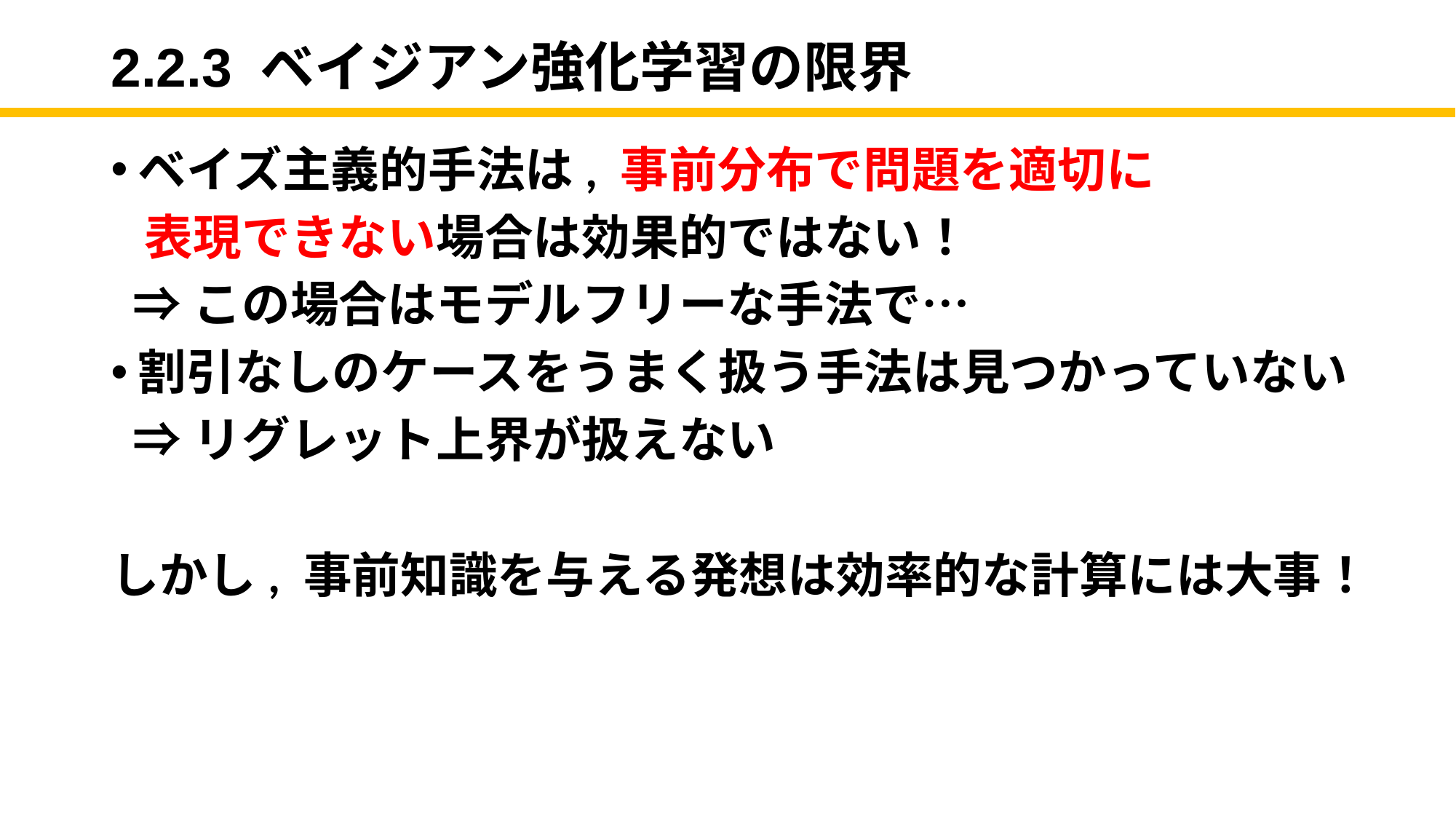

# 2.2.3 ベイジアン強化学習の限界
ベイズ主義的手法は, 事前分布で問題を適切に
  表現できない場合は効果的ではない！
  ⇒この場合はモデルフリーな手法で…
割引なしのケースをうまく扱う手法は見つかっていない
  ⇒リグレット上界が扱えない

しかし, 事前知識を与える発想は効率的な計算には大事！